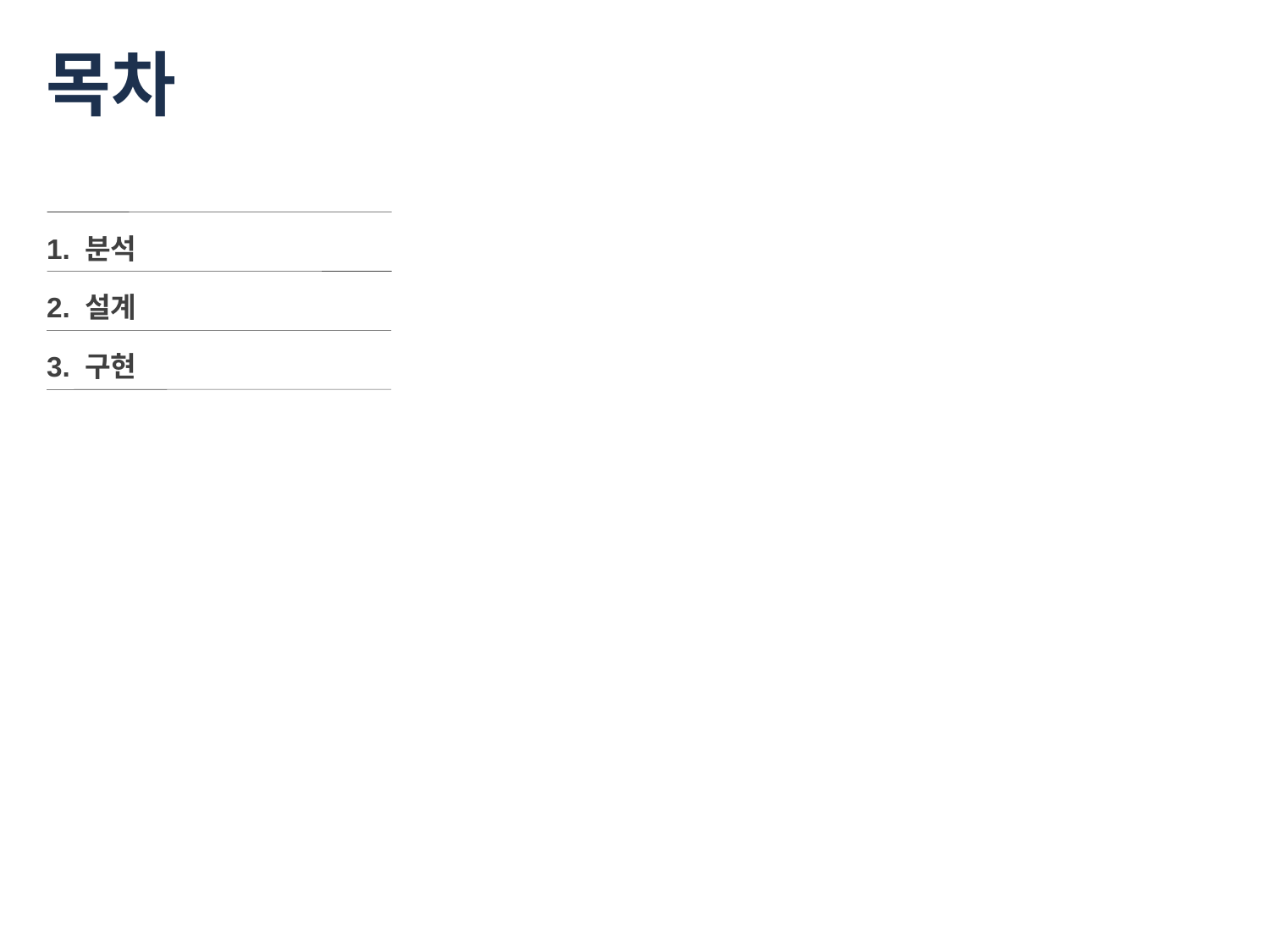

# 목차
1. 분석
2. 설계
3. 구현